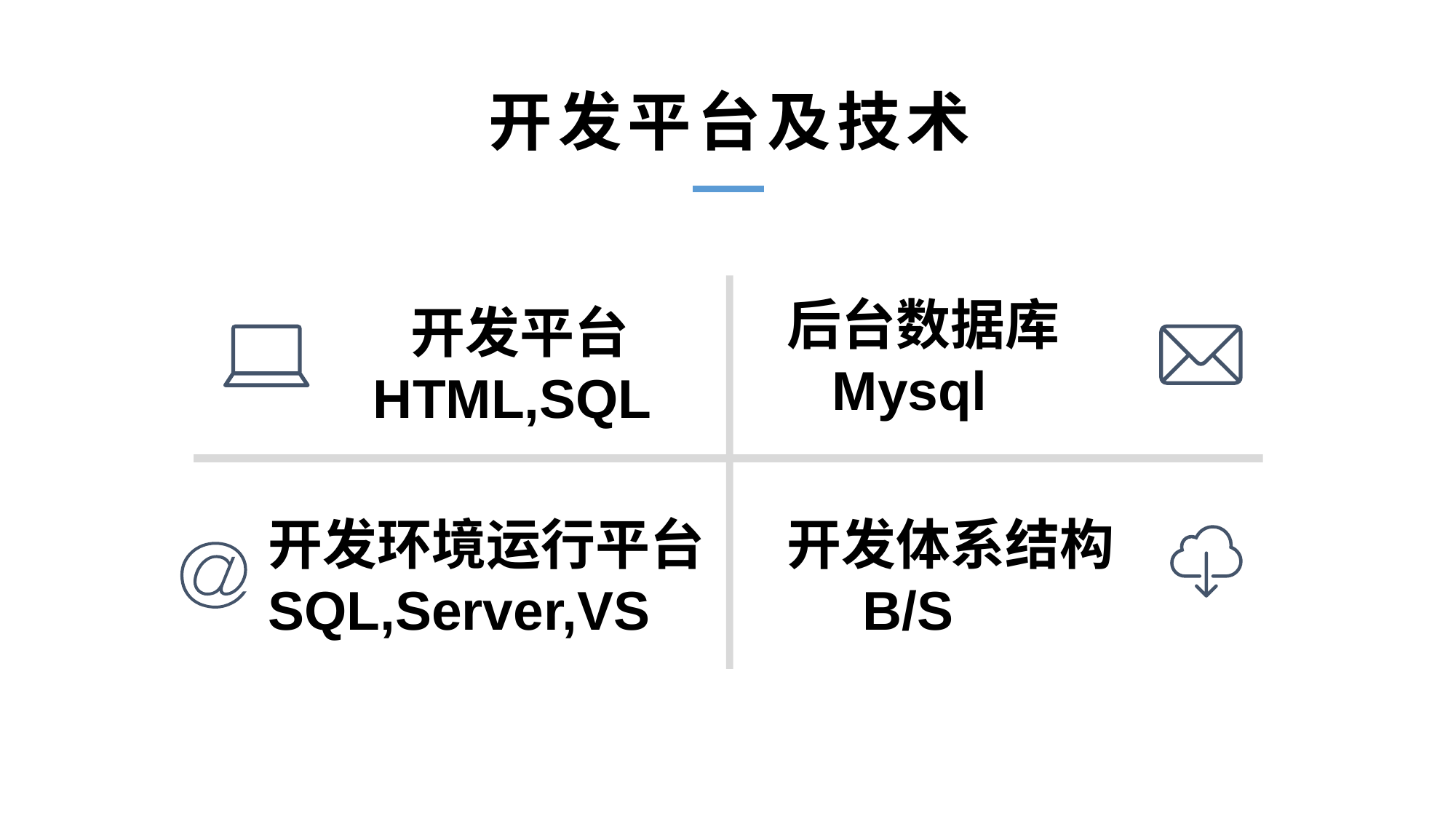

开发平台及技术

后台数据库
   Mysql
  开发平台
HTML,SQL

开发环境运行平台
SQL,Server,VS
开发体系结构
     B/S